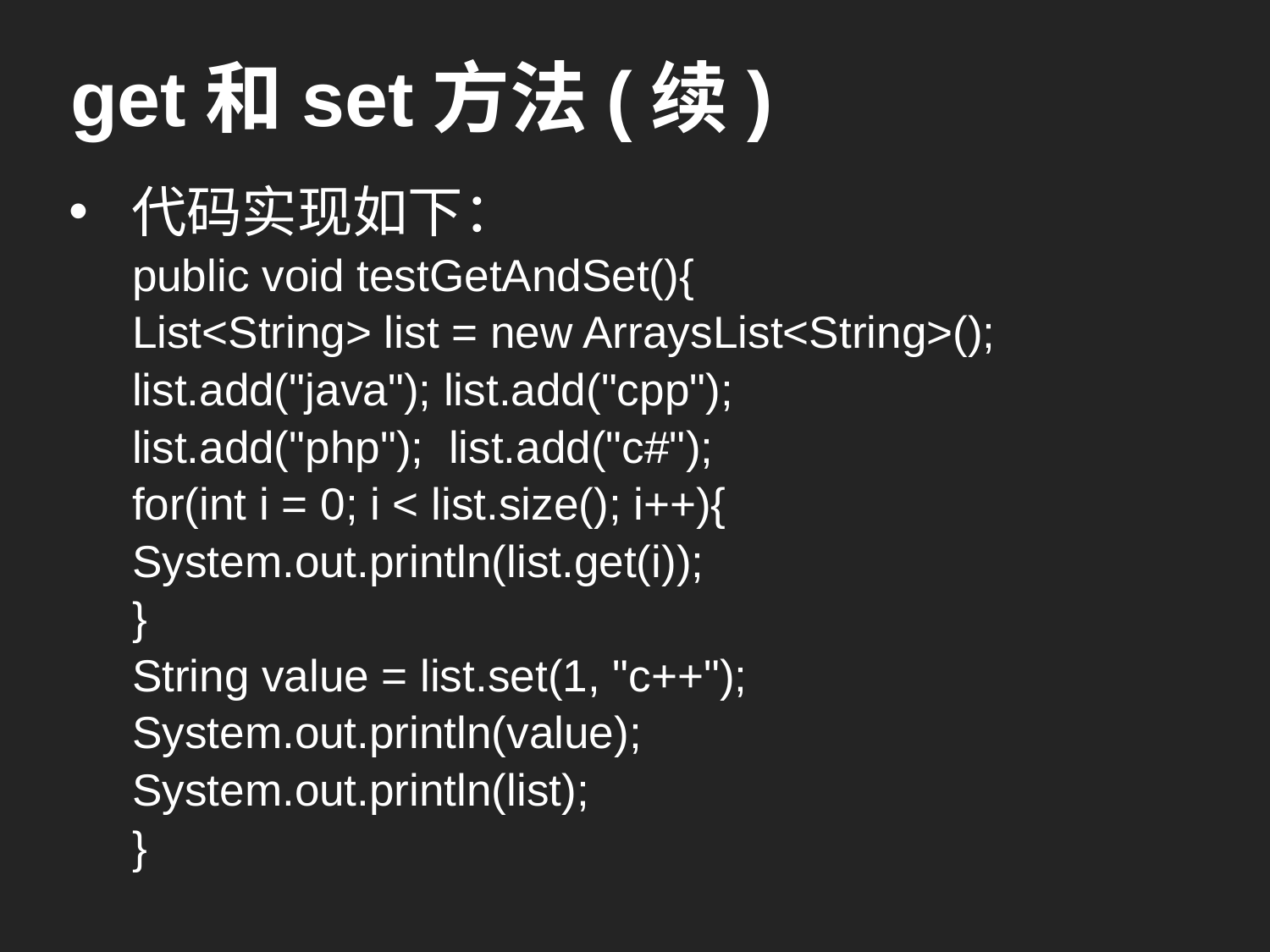

# get和set方法(续)
代码实现如下：
public void testGetAndSet(){
	List<String> list = new ArraysList<String>();
	list.add("java"); list.add("cpp");
	list.add("php");  list.add("c#");
	for(int i = 0; i < list.size(); i++){
		System.out.println(list.get(i));
	}
	String value = list.set(1, "c++");
	System.out.println(value);
	System.out.println(list);
}